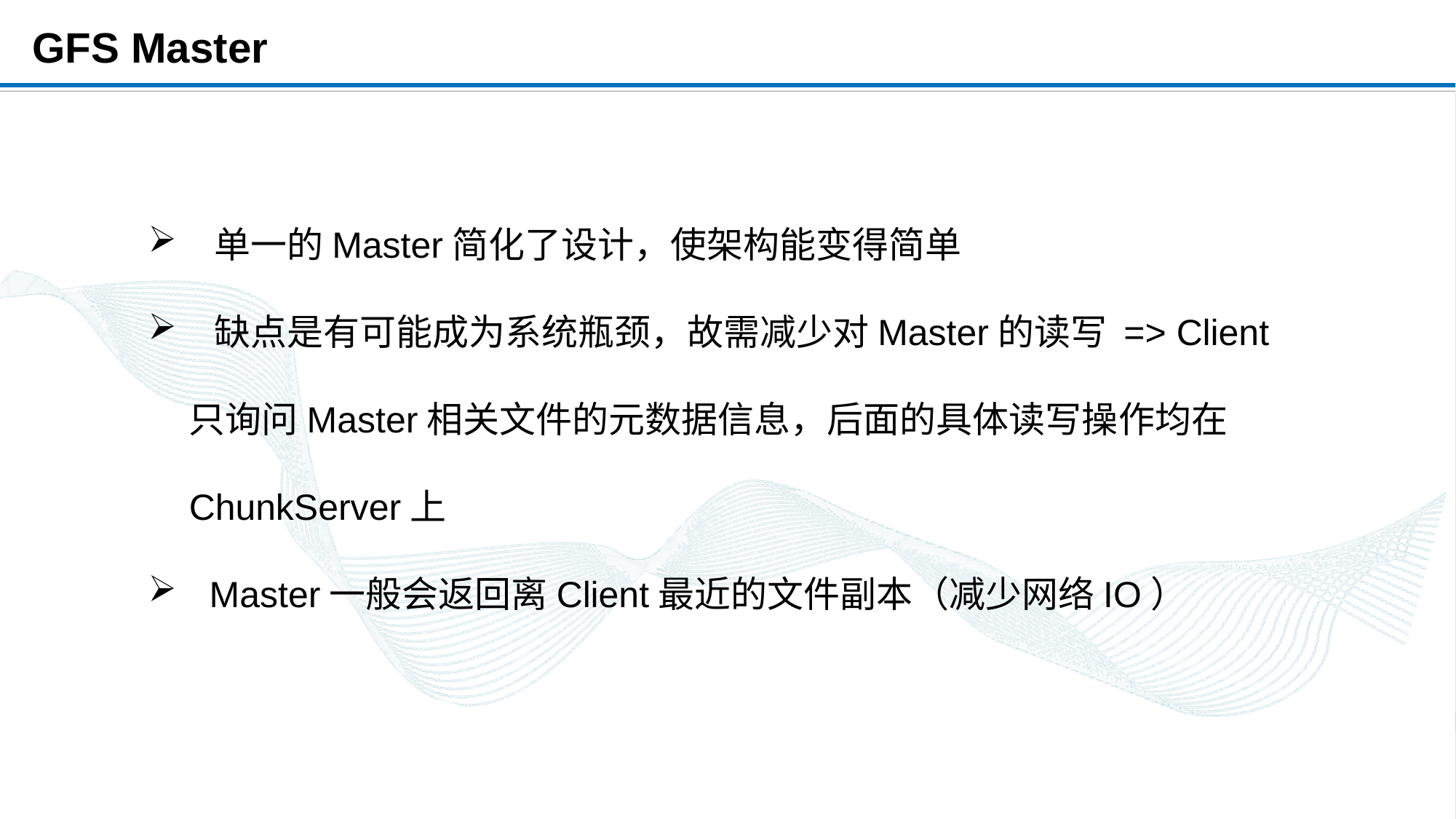

# GFS Master
  单一的Master简化了设计，使架构能变得简单
  缺点是有可能成为系统瓶颈，故需减少对Master的读写 => Client只询问Master相关文件的元数据信息，后面的具体读写操作均在ChunkServer上
  Master一般会返回离Client最近的文件副本（减少网络IO）